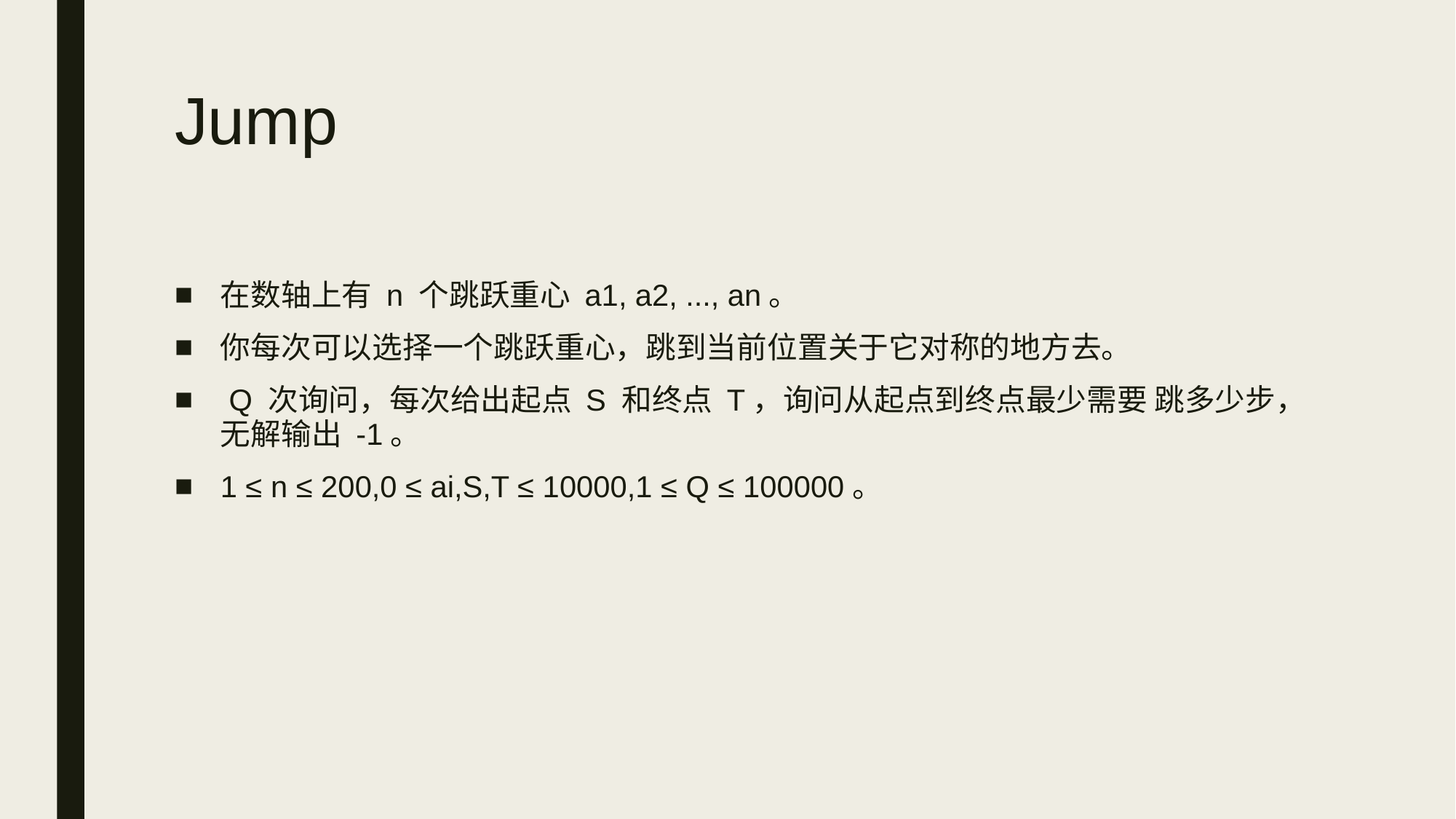

# Jump
在数轴上有 n 个跳跃重心 a1, a2, ..., an。
你每次可以选择一个跳跃重心，跳到当前位置关于它对称的地方去。
 Q 次询问，每次给出起点 S 和终点 T，询问从起点到终点最少需要 跳多少步，无解输出 -1。
1 ≤ n ≤ 200,0 ≤ ai,S,T ≤ 10000,1 ≤ Q ≤ 100000。